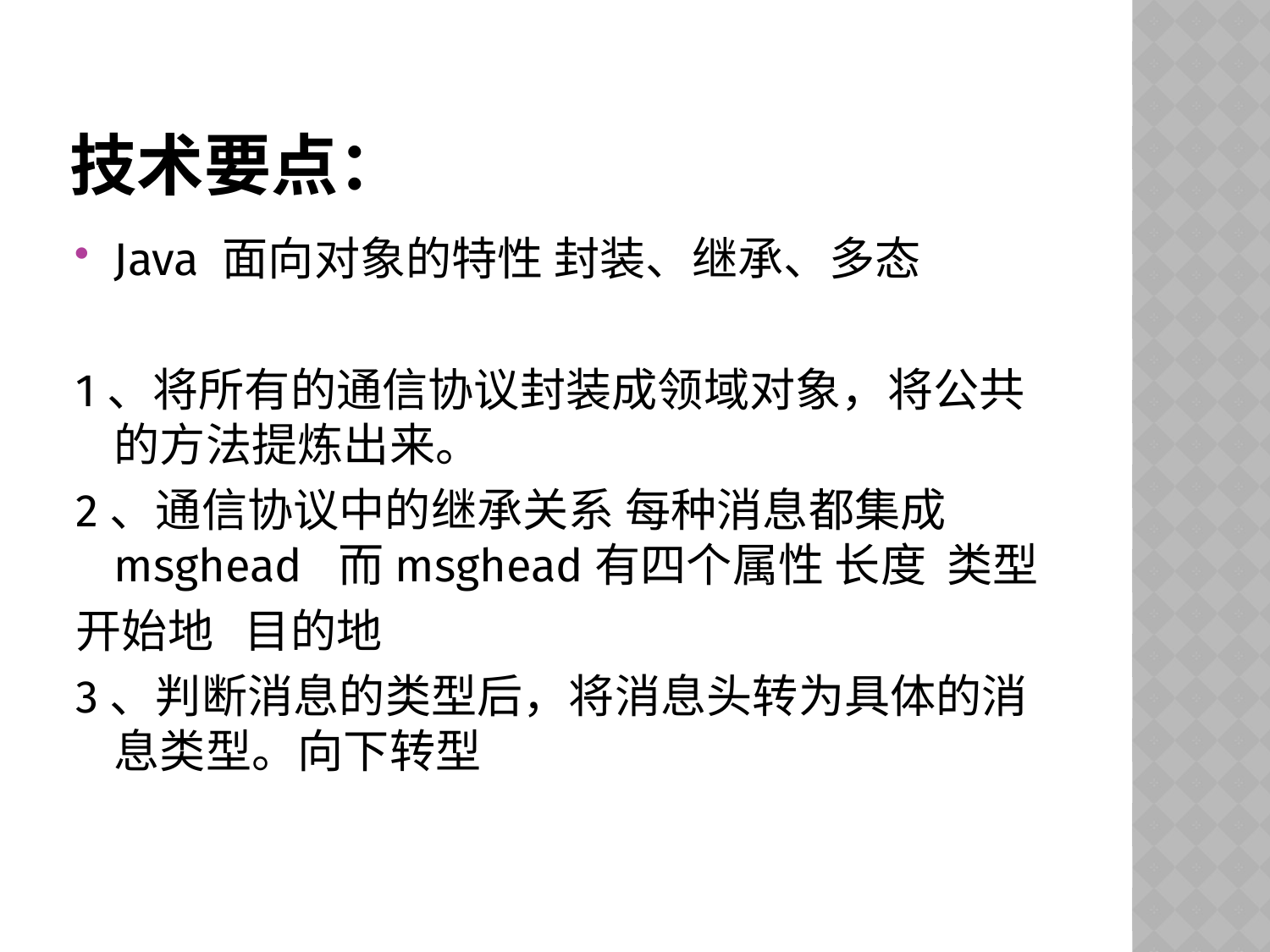

# 技术要点：
Java 面向对象的特性 封装、继承、多态

1、将所有的通信协议封装成领域对象，将公共的方法提炼出来。
2、通信协议中的继承关系 每种消息都集成msghead  而msghead有四个属性 长度  类型
开始地   目的地
3、判断消息的类型后，将消息头转为具体的消息类型。向下转型